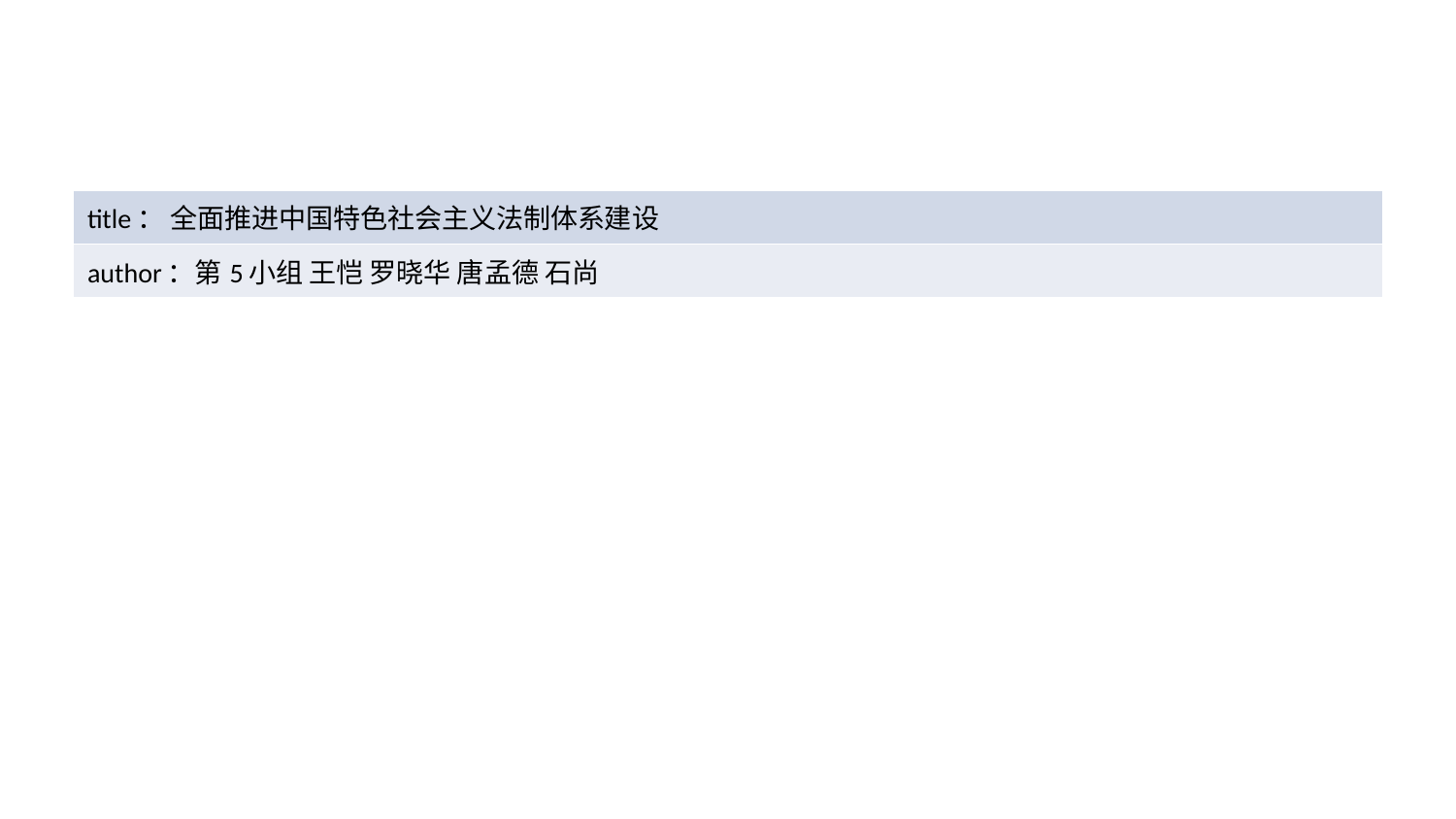

| title： 全面推进中国特色社会主义法制体系建设 |
| --- |
| author：第5小组 王恺 罗晓华 唐孟德 石尚 |